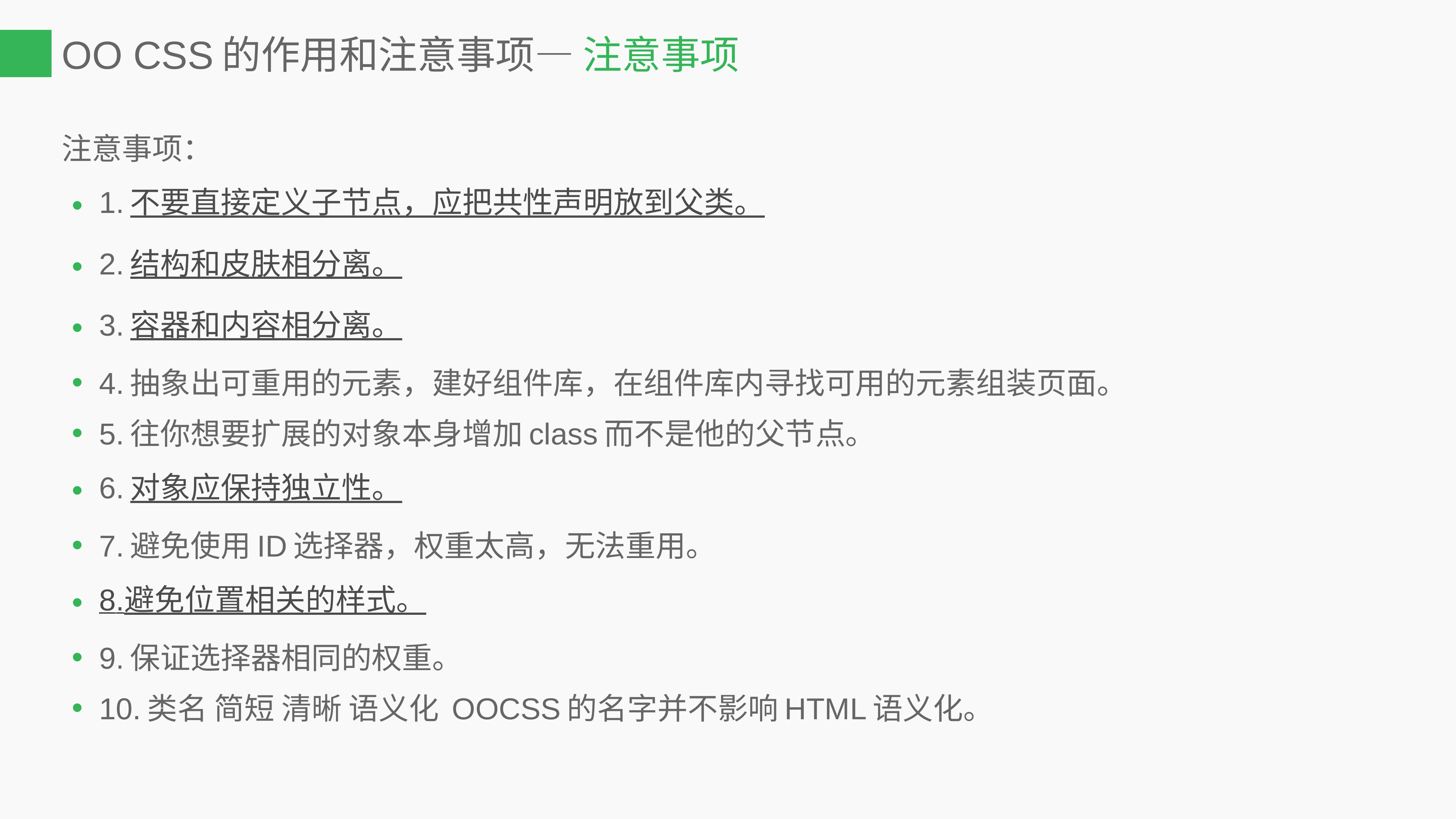

# OO CSS的作用和注意事项— 注意事项
注意事项：
1.不要直接定义子节点，应把共性声明放到父类。
2.结构和皮肤相分离。
3.容器和内容相分离。
4.抽象出可重用的元素，建好组件库，在组件库内寻找可用的元素组装页面。
5.往你想要扩展的对象本身增加class而不是他的父节点。
6.对象应保持独立性。
7.避免使用ID选择器，权重太高，无法重用。
8.避免位置相关的样式。
9.保证选择器相同的权重。
10.类名 简短 清晰 语义化 OOCSS的名字并不影响HTML语义化。